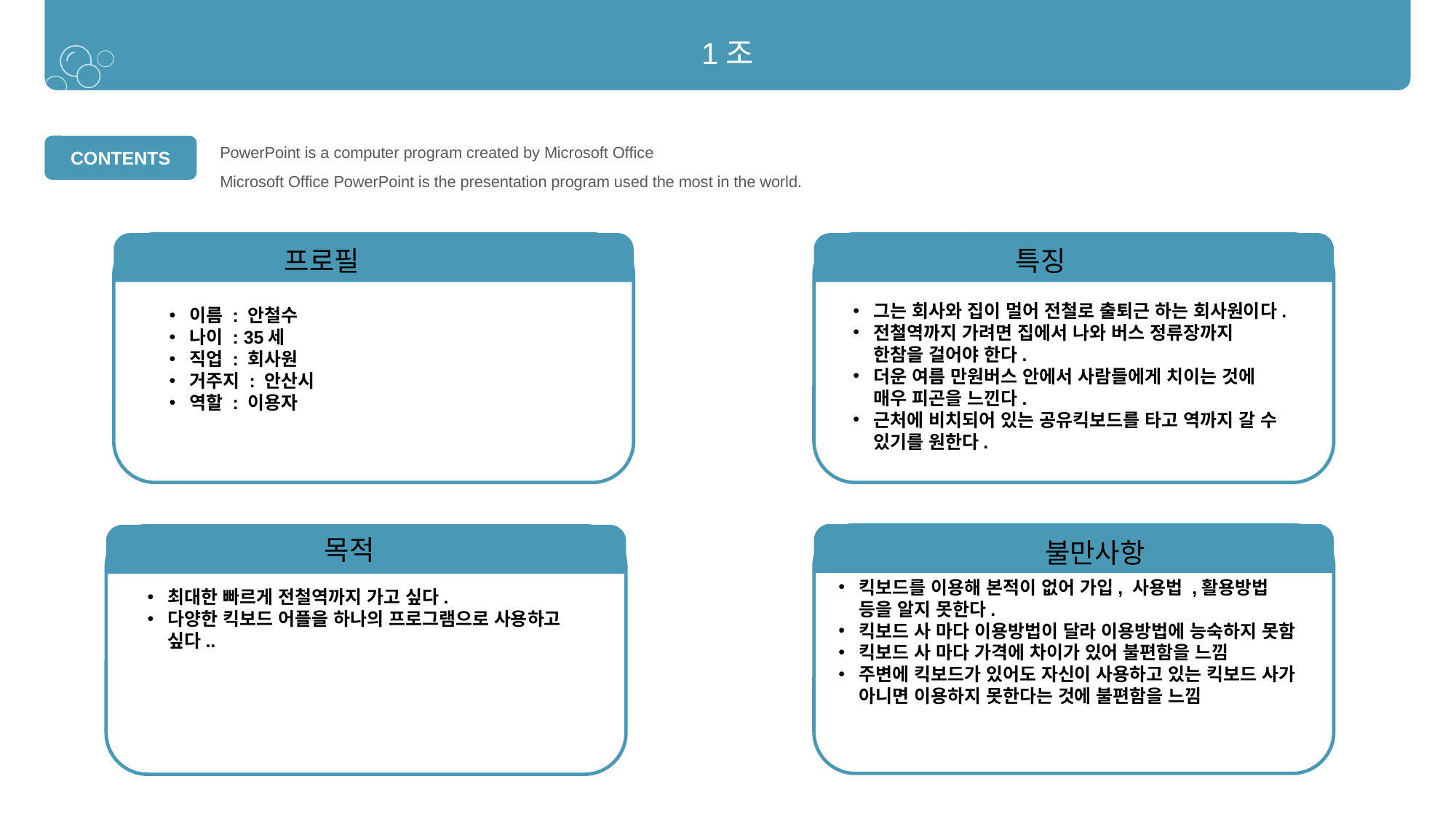

1조

PowerPoint is a computer program created by Microsoft Office
Microsoft Office PowerPoint is the presentation program used the most in the world.
CONTENTS

프로필
특징
그는 회사와 집이 멀어 전철로 출퇴근 하는 회사원이다.
전철역까지 가려면 집에서 나와 버스 정류장까지 한참을 걸어야 한다.
더운 여름 만원버스 안에서 사람들에게 치이는 것에 매우 피곤을 느낀다.
근처에 비치되어 있는 공유킥보드를 타고 역까지 갈 수 있기를 원한다.

이름 : 안철수
나이 : 35세
직업 : 회사원
거주지 : 안산시
역할 : 이용자
01
01
01
01

목적
불만사항
킥보드를 이용해 본적이 없어 가입, 사용법 ,활용방법 등을 알지 못한다.
킥보드 사 마다 이용방법이 달라 이용방법에 능숙하지 못함
킥보드 사 마다 가격에 차이가 있어 불편함을 느낌
주변에 킥보드가 있어도 자신이 사용하고 있는 킥보드 사가 아니면 이용하지 못한다는 것에 불편함을 느낌
최대한 빠르게 전철역까지 가고 싶다.
다양한 킥보드 어플을 하나의 프로그램으로 사용하고 싶다..